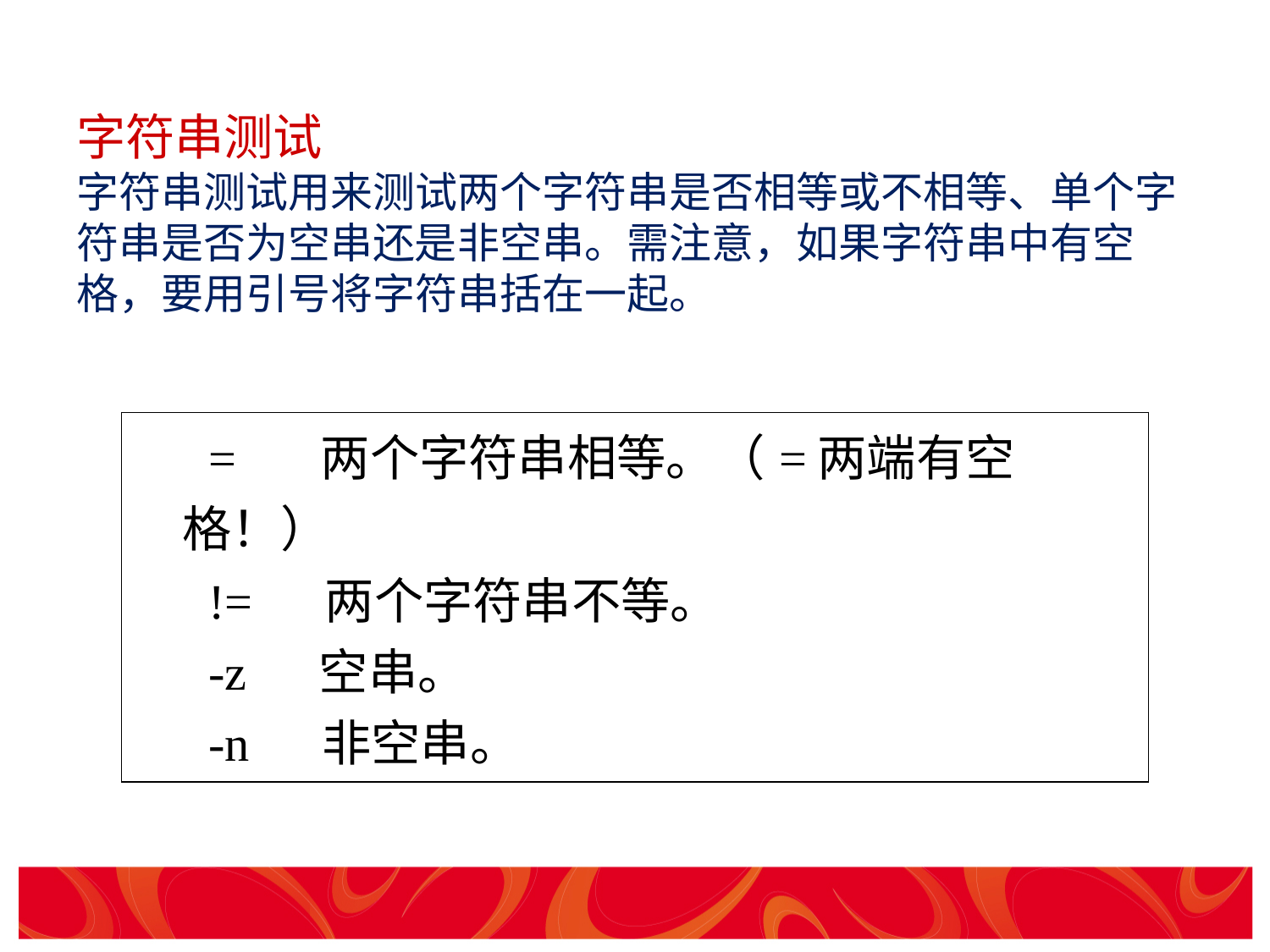

# 字符串测试 字符串测试用来测试两个字符串是否相等或不相等、单个字符串是否为空串还是非空串。需注意，如果字符串中有空格，要用引号将字符串括在一起。
| = 两个字符串相等。（=两端有空格！） != 两个字符串不等。 -z 空串。 -n 非空串。 |
| --- |